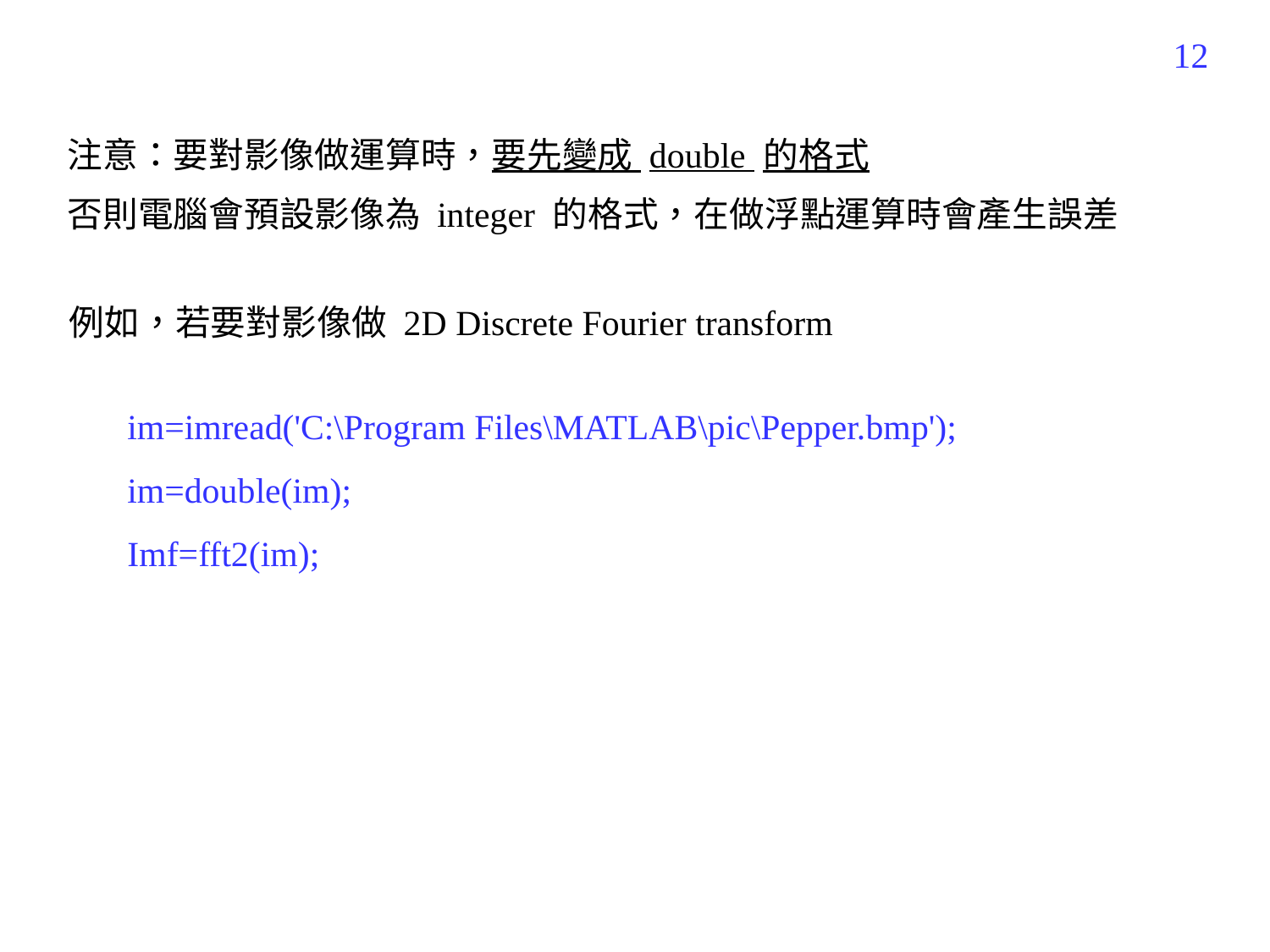

12
注意：要對影像做運算時，要先變成 double 的格式
否則電腦會預設影像為 integer 的格式，在做浮點運算時會產生誤差
例如，若要對影像做 2D Discrete Fourier transform
im=imread('C:\Program Files\MATLAB\pic\Pepper.bmp');
im=double(im);
Imf=fft2(im);